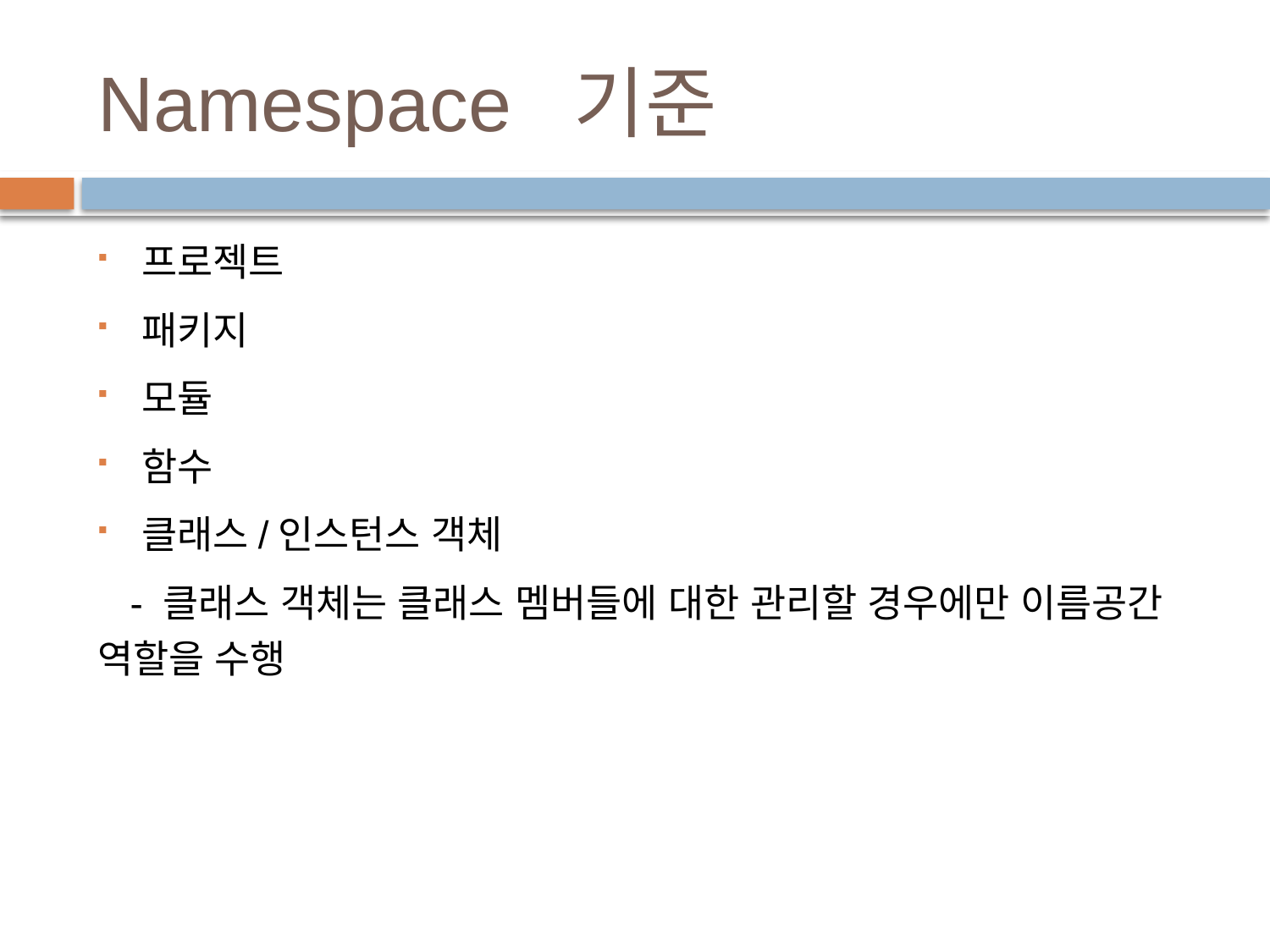

# Namespace  기준
프로젝트
패키지
모듈
함수
클래스/인스턴스 객체
   - 클래스 객체는 클래스 멤버들에 대한 관리할 경우에만 이름공간 역할을 수행